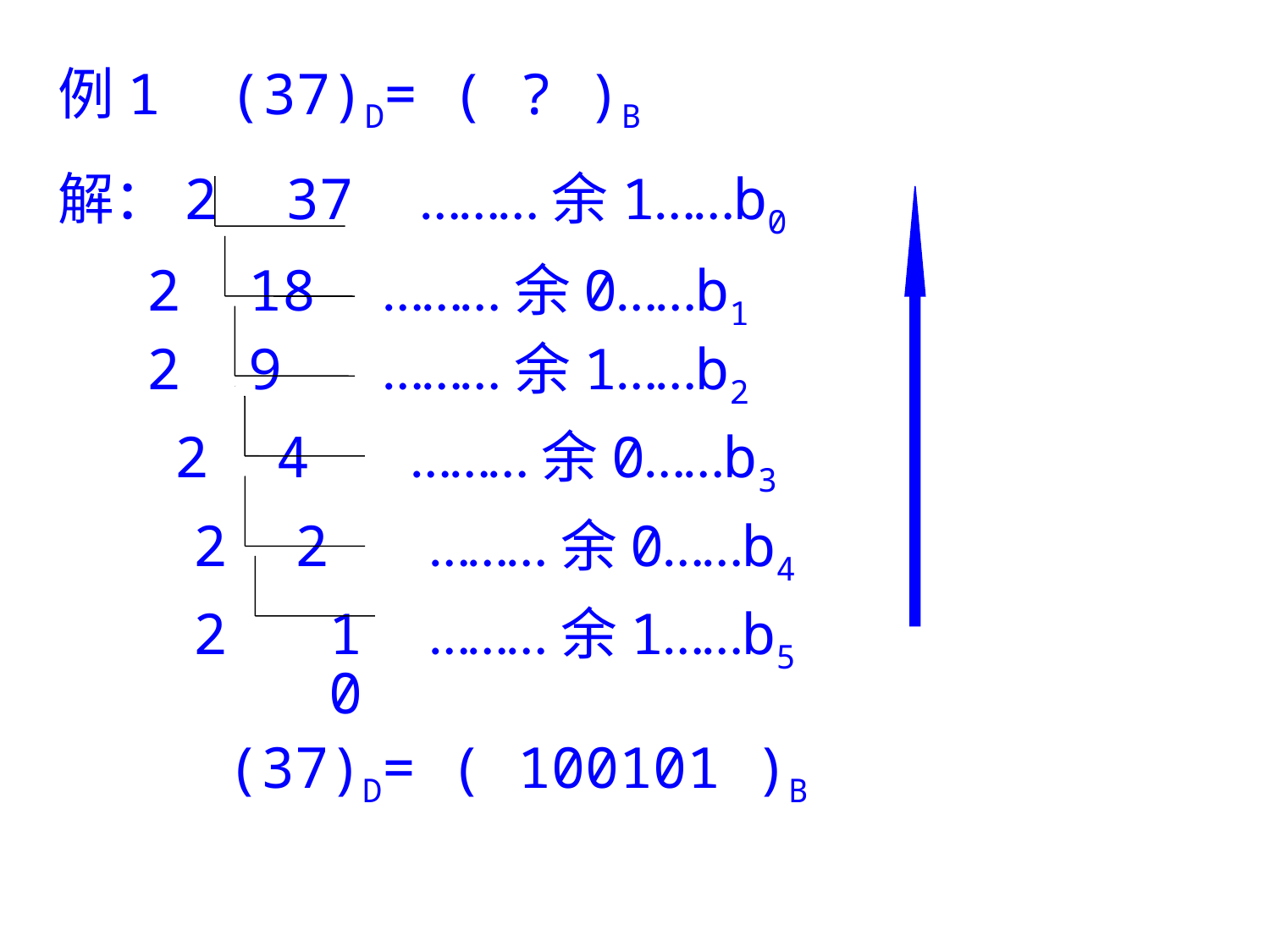

例1  (37)D= ( ? )B
解：2  37  ………余1……b0
       2  18  ………余0……b1
       2  9   ………余1……b2
      2  4   ………余0……b3
    2  2   ………余0……b4
    2   1  ………余1……b5
        0
     (37)D= ( 100101 )B